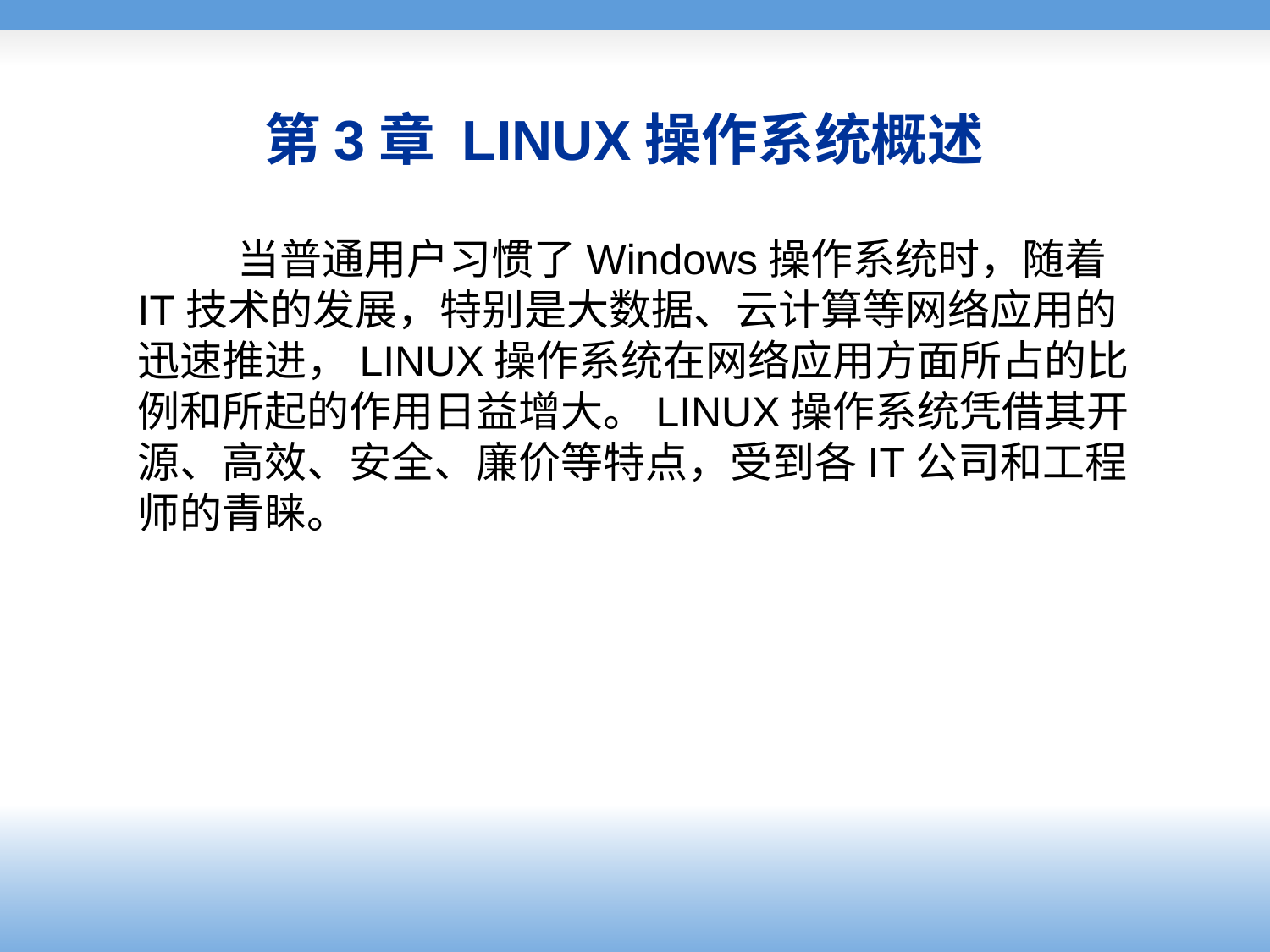

# 第3章 LINUX操作系统概述
当普通用户习惯了Windows操作系统时，随着IT技术的发展，特别是大数据、云计算等网络应用的迅速推进，LINUX操作系统在网络应用方面所占的比例和所起的作用日益增大。LINUX操作系统凭借其开源、高效、安全、廉价等特点，受到各IT公司和工程师的青睐。